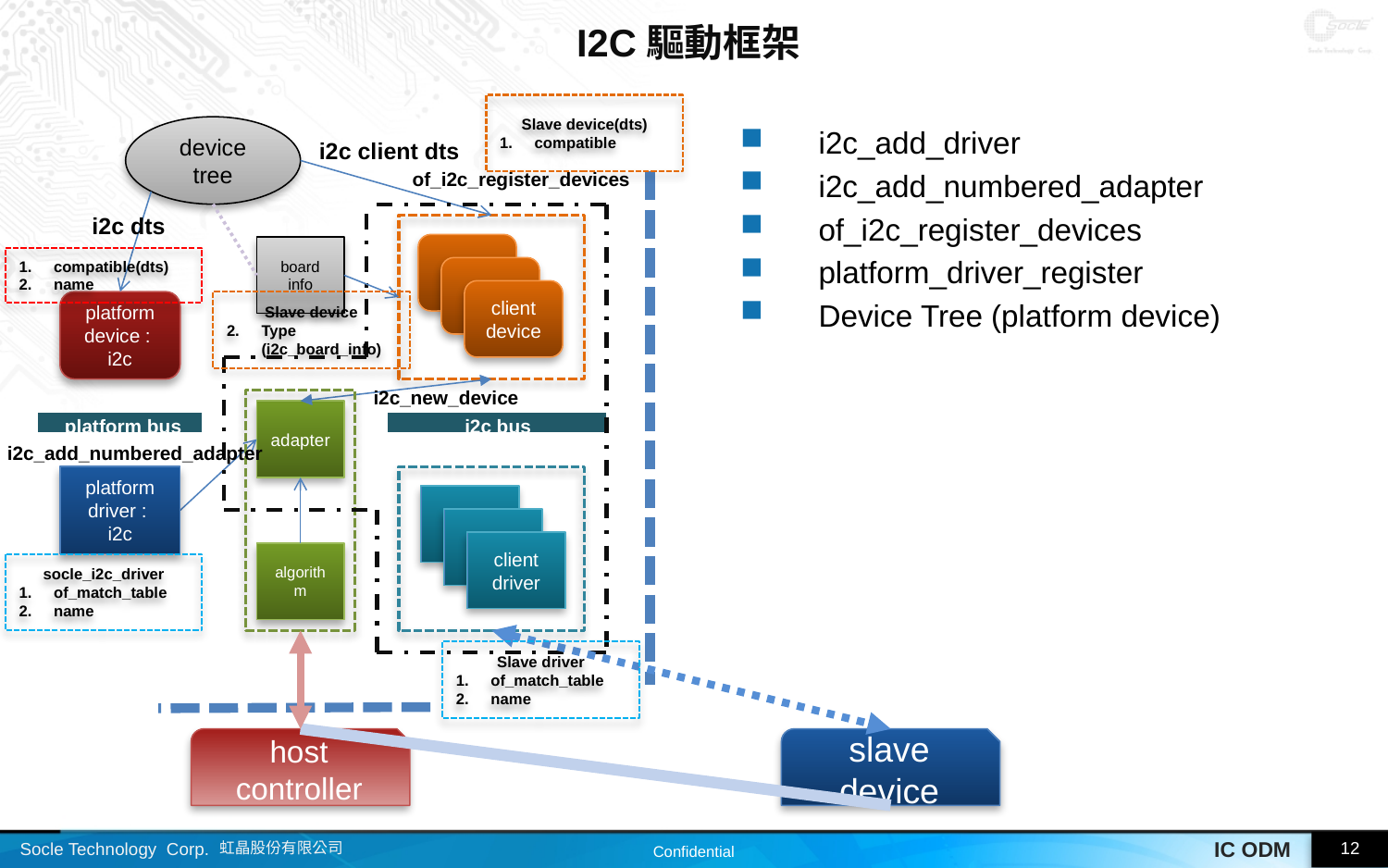

# I2C驅動框架
Slave device(dts)
compatible
device tree
i2c_add_driver
i2c_add_numbered_adapter
of_i2c_register_devices
platform_driver_register
Device Tree (platform device)
i2c client dts
of_i2c_register_devices
i2c dts

board info
compatible(dts)
name

client device
platform device :
i2c
Slave device
Type (i2c_board_info)
i2c_new_device

adapter
platform bus
i2c bus
i2c_add_numbered_adapter
platform driver :
i2c

client driver
algorithm
socle_i2c_driver
of_match_table
name
Slave driver
of_match_table
name
host controller
slave device